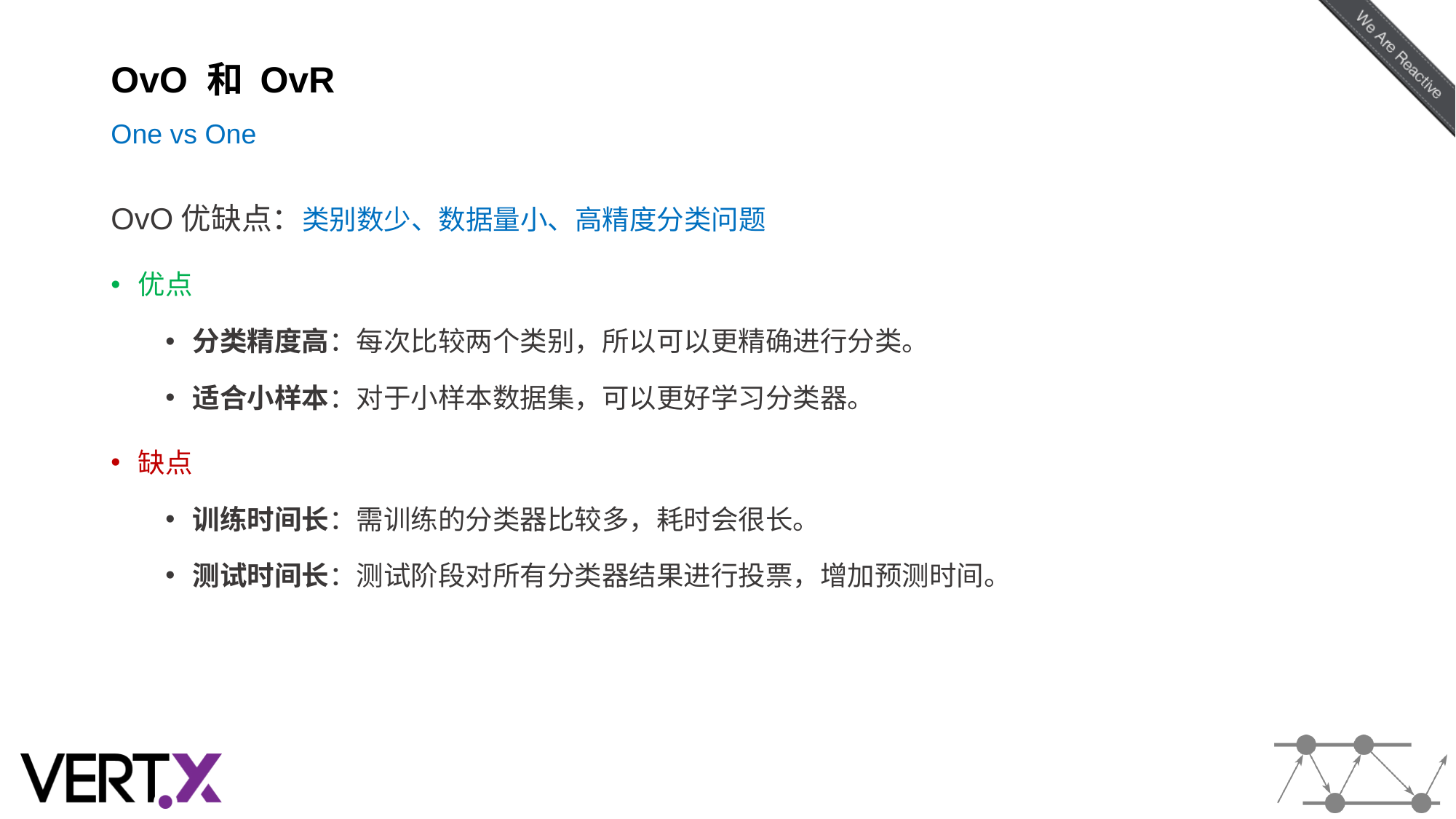

# OvO 和 OvR One vs One
OvO优缺点：类别数少、数据量小、高精度分类问题
优点
分类精度高：每次比较两个类别，所以可以更精确进行分类。
适合小样本：对于小样本数据集，可以更好学习分类器。
缺点
训练时间长：需训练的分类器比较多，耗时会很长。
测试时间长：测试阶段对所有分类器结果进行投票，增加预测时间。